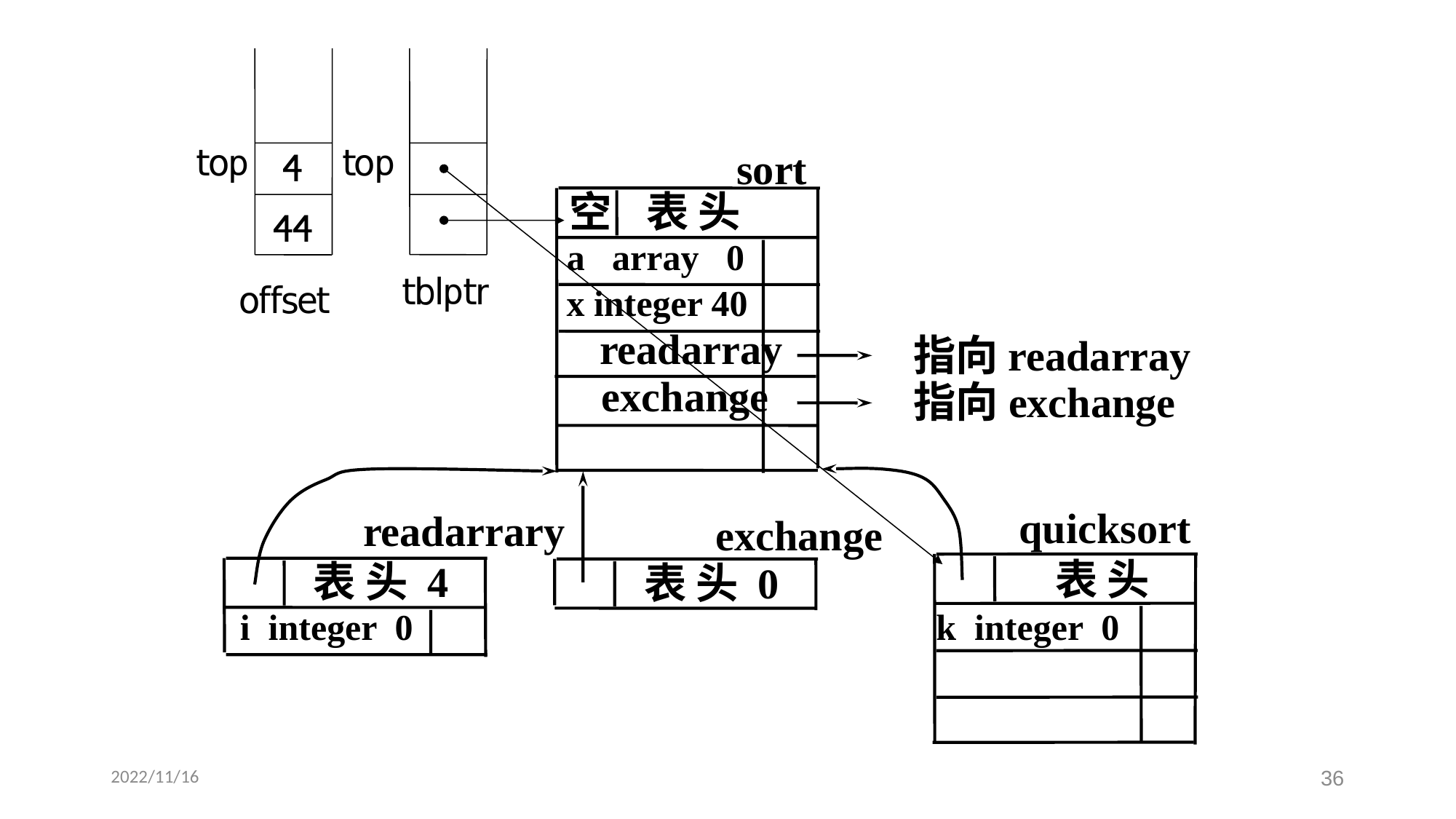

top
top
sort
4

空
表 头

44

a   array   0

tblptr
offset
x integer 40

readarray
指向readarray

exchange
指向exchange

quicksort
readarrary
exchange
表 头
表 头 4
表 头 0

k  integer  0
i  integer  0

2022/11/16
36